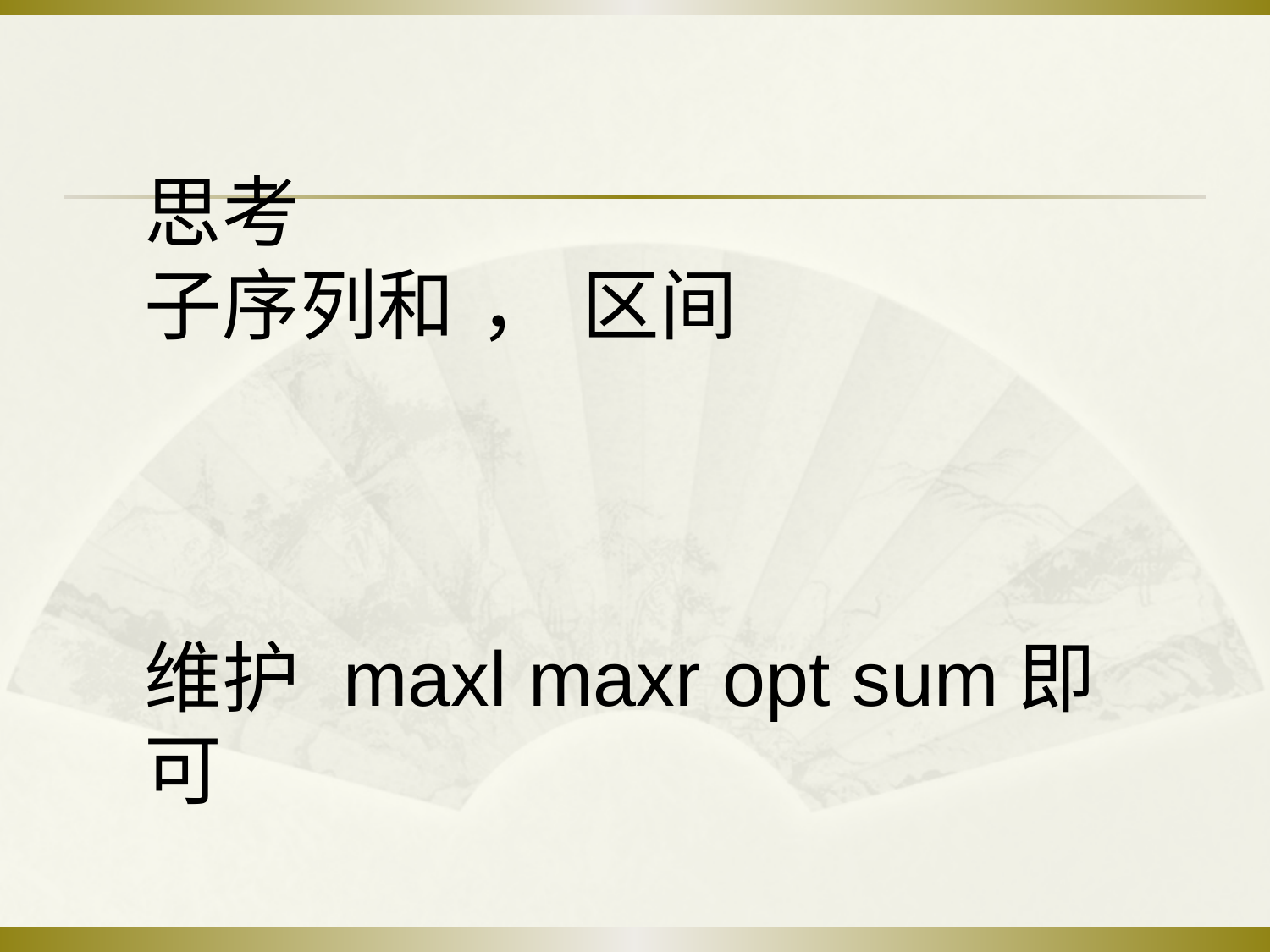

思考
子序列和 ， 区间

维护 maxl maxr opt sum即可